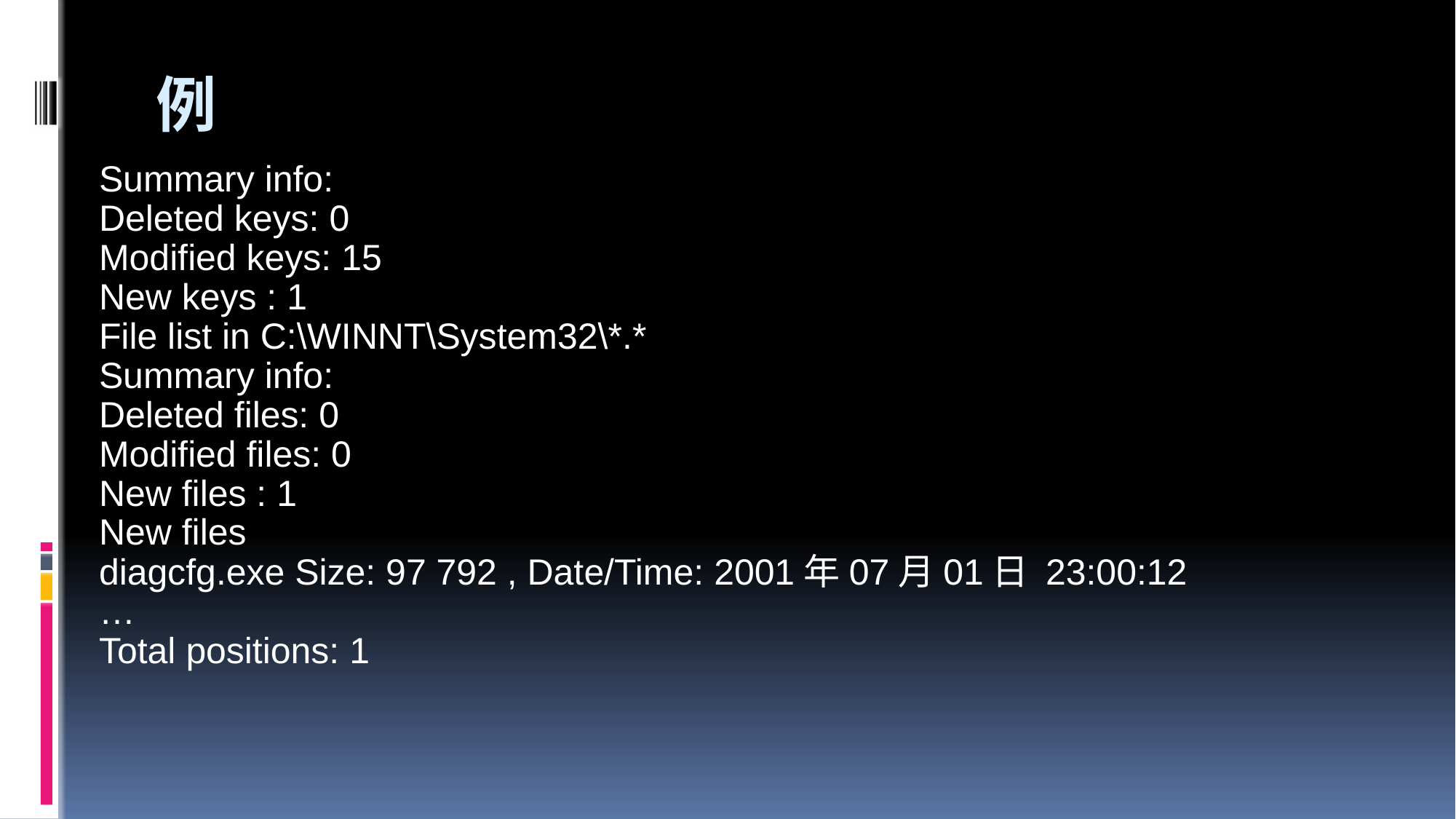

例
Summary info:
Deleted keys: 0
Modified keys: 15
New keys : 1
File list in C:\WINNT\System32\*.*
Summary info:
Deleted files: 0
Modified files: 0
New files : 1
New files
diagcfg.exe Size: 97 792 , Date/Time: 2001年07月01日 23:00:12
…
Total positions: 1